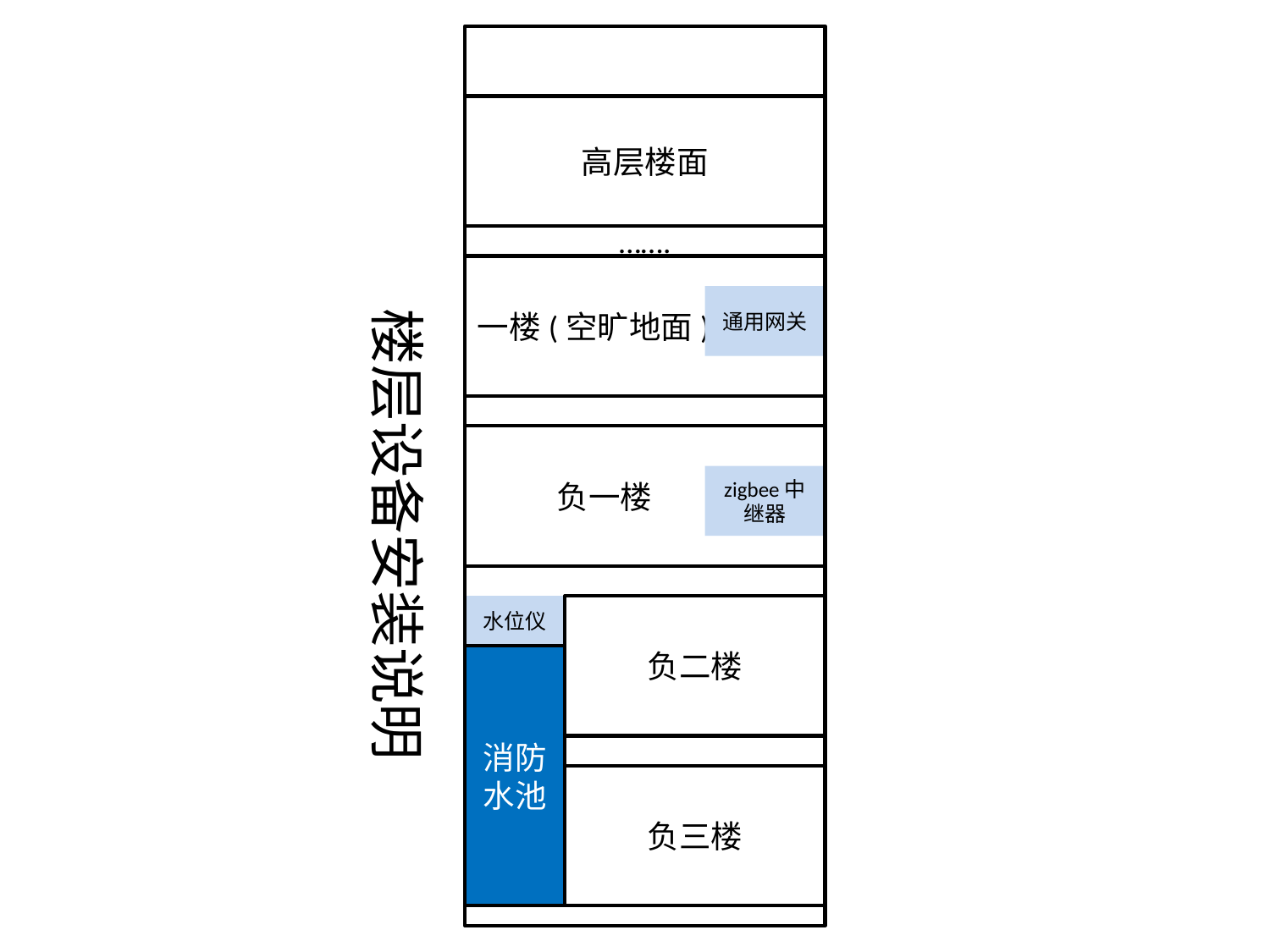

高层楼面
…….
一楼(空旷地面)
通用网关
楼层设备安装说明
          负一楼
zigbee中继器
水位仪
负二楼
消防水池
负三楼